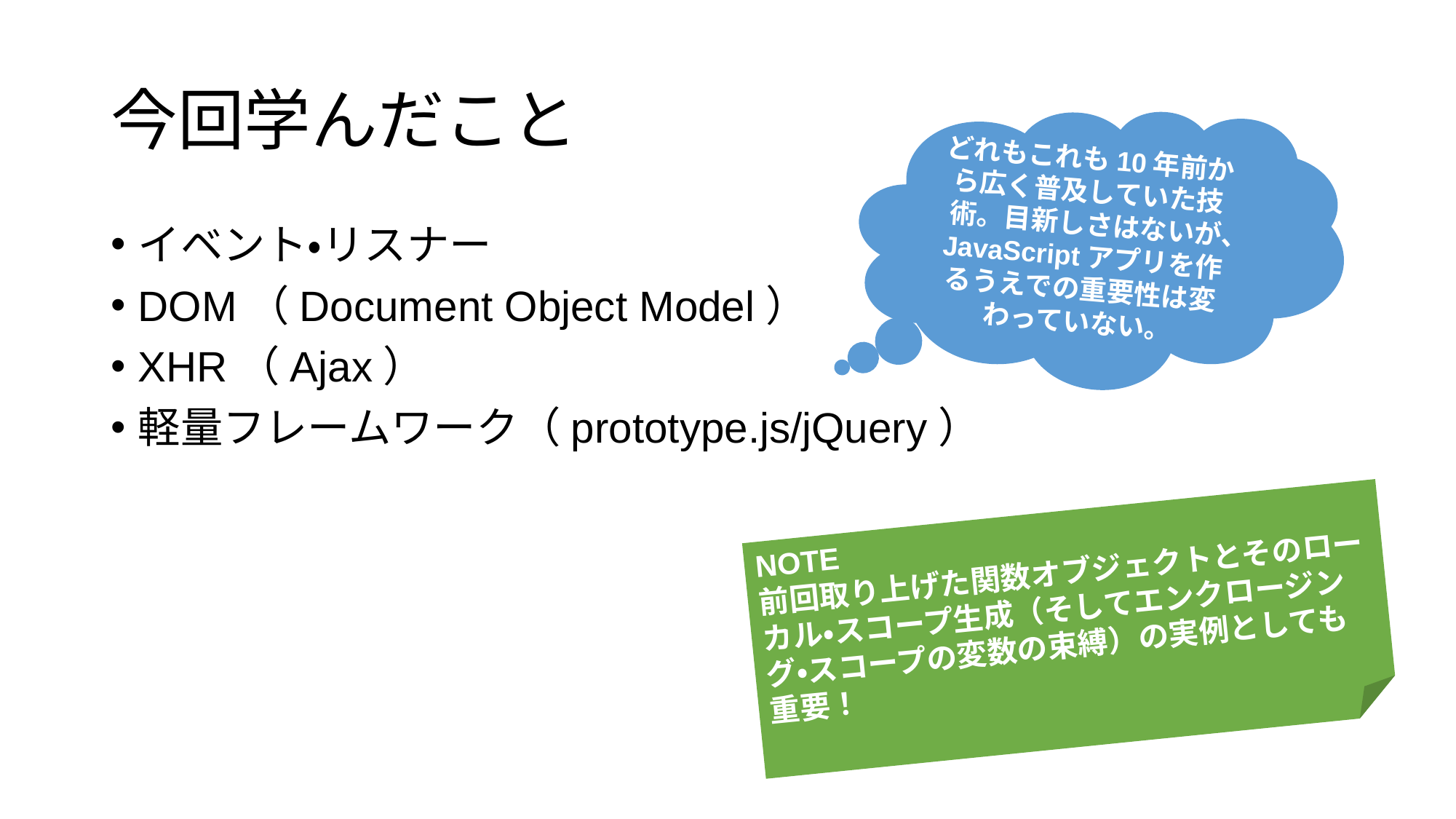

# 今回学んだこと
どれもこれも10年前から広く普及していた技術。目新しさはないが、JavaScriptアプリを作るうえでの重要性は変わっていない。
イベント・リスナー
DOM（Document Object Model）
XHR（Ajax）
軽量フレームワーク（prototype.js/jQuery）
NOTE
前回取り上げた関数オブジェクトとそのローカル・スコープ生成（そしてエンクロージング・スコープの変数の束縛）の実例としても重要！